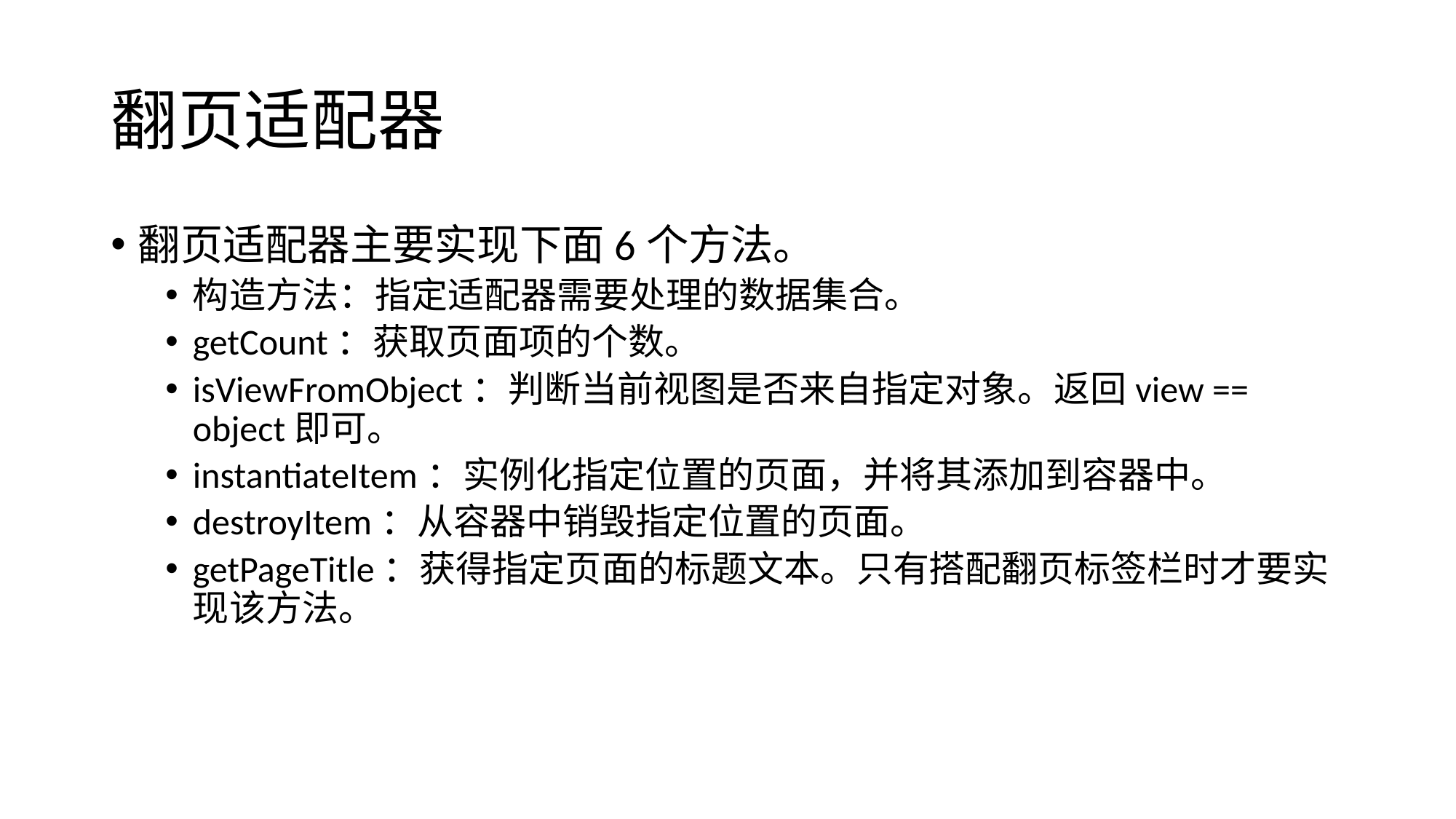

# 翻页适配器
翻页适配器主要实现下面6个方法。
构造方法：指定适配器需要处理的数据集合。
getCount：获取页面项的个数。
isViewFromObject：判断当前视图是否来自指定对象。返回view == object即可。
instantiateItem：实例化指定位置的页面，并将其添加到容器中。
destroyItem：从容器中销毁指定位置的页面。
getPageTitle：获得指定页面的标题文本。只有搭配翻页标签栏时才要实现该方法。